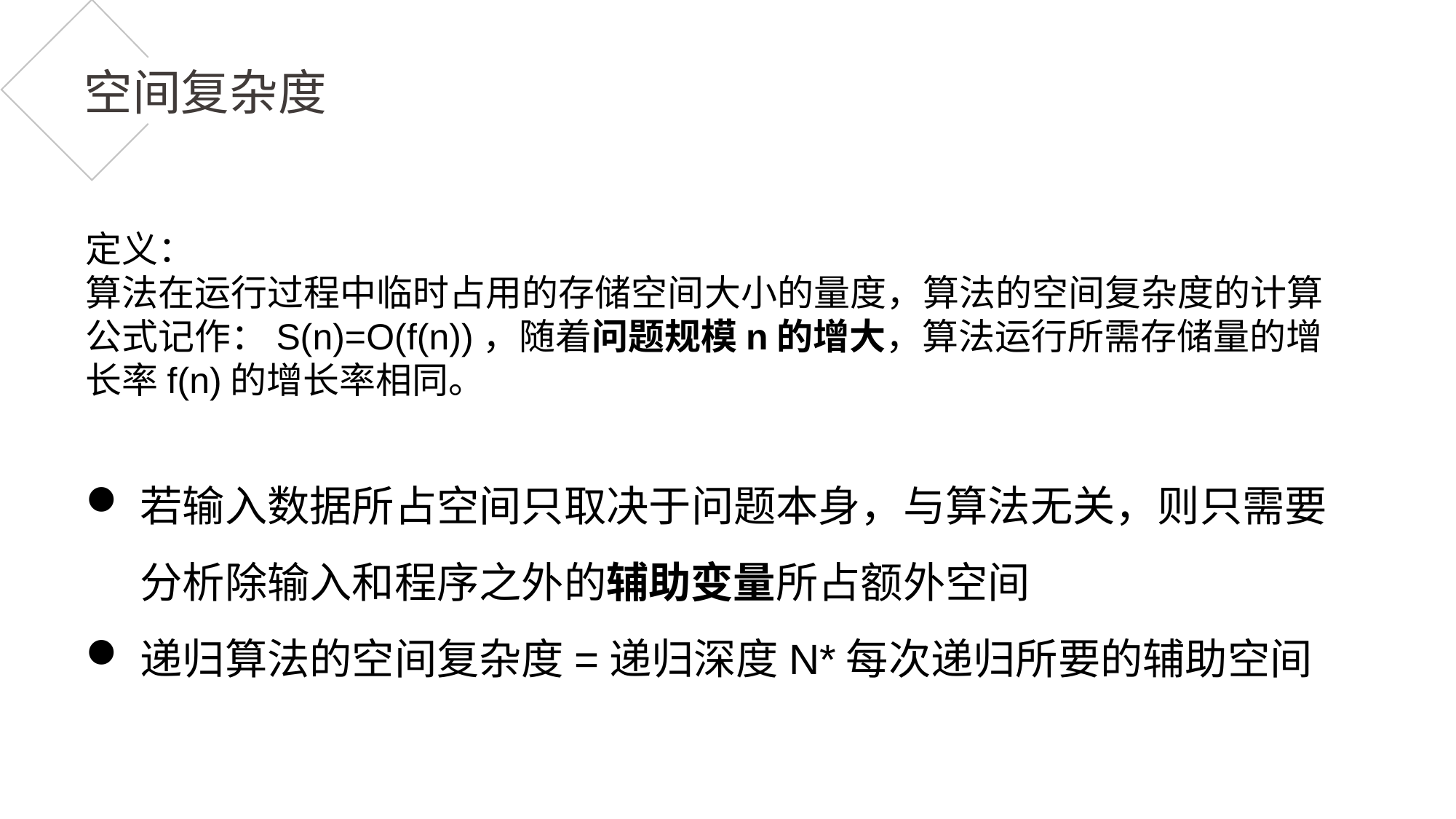

空间复杂度
定义：
算法在运行过程中临时占用的存储空间大小的量度，算法的空间复杂度的计算公式记作：S(n)=O(f(n))，随着问题规模n的增大，算法运行所需存储量的增长率f(n)的增长率相同。
若输入数据所占空间只取决于问题本身，与算法无关，则只需要分析除输入和程序之外的辅助变量所占额外空间
递归算法的空间复杂度=递归深度N*每次递归所要的辅助空间